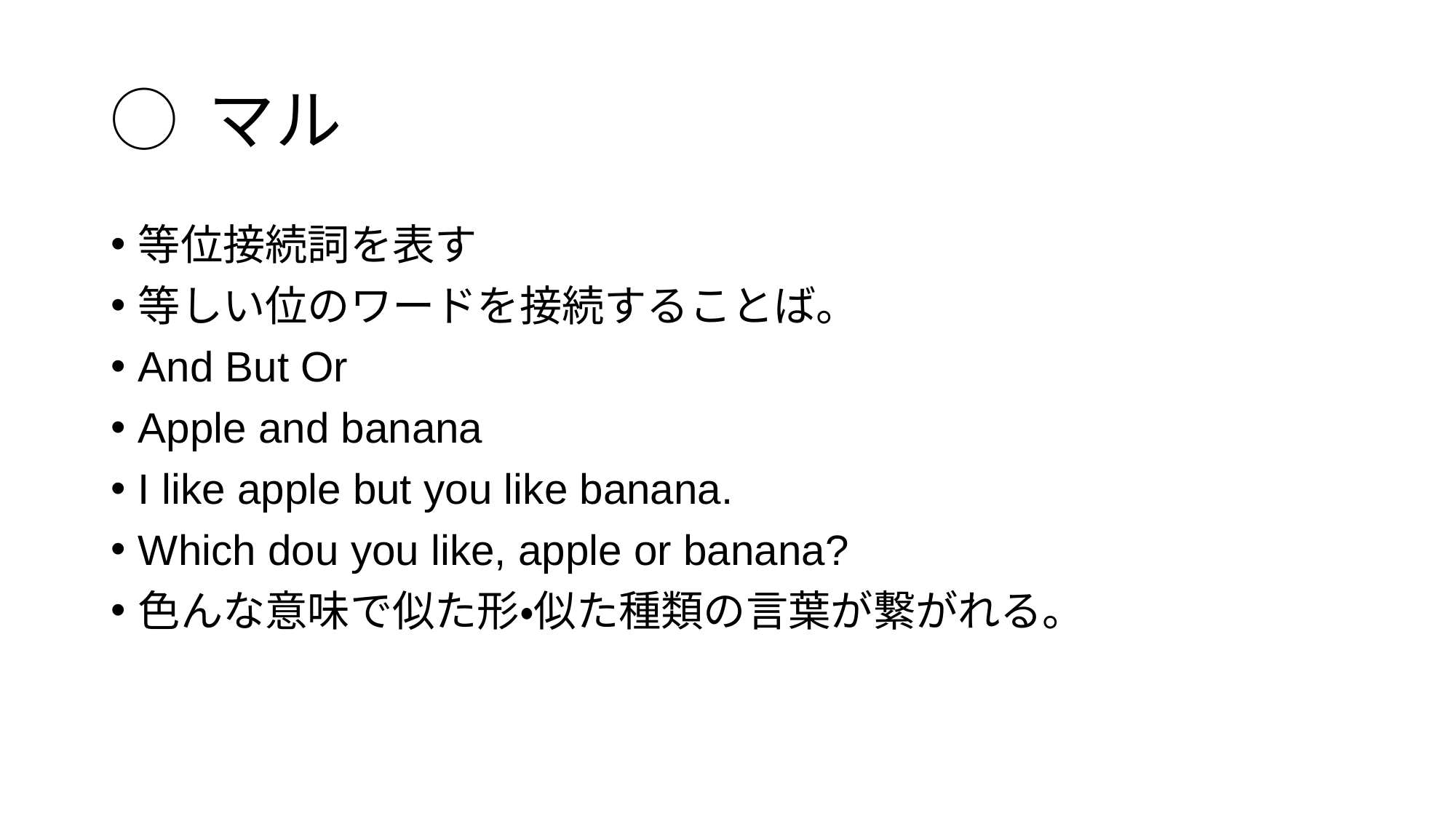

# ◯ マル
等位接続詞を表す
等しい位のワードを接続することば。
And But Or
Apple and banana
I like apple but you like banana.
Which dou you like, apple or banana?
色んな意味で似た形・似た種類の言葉が繋がれる。